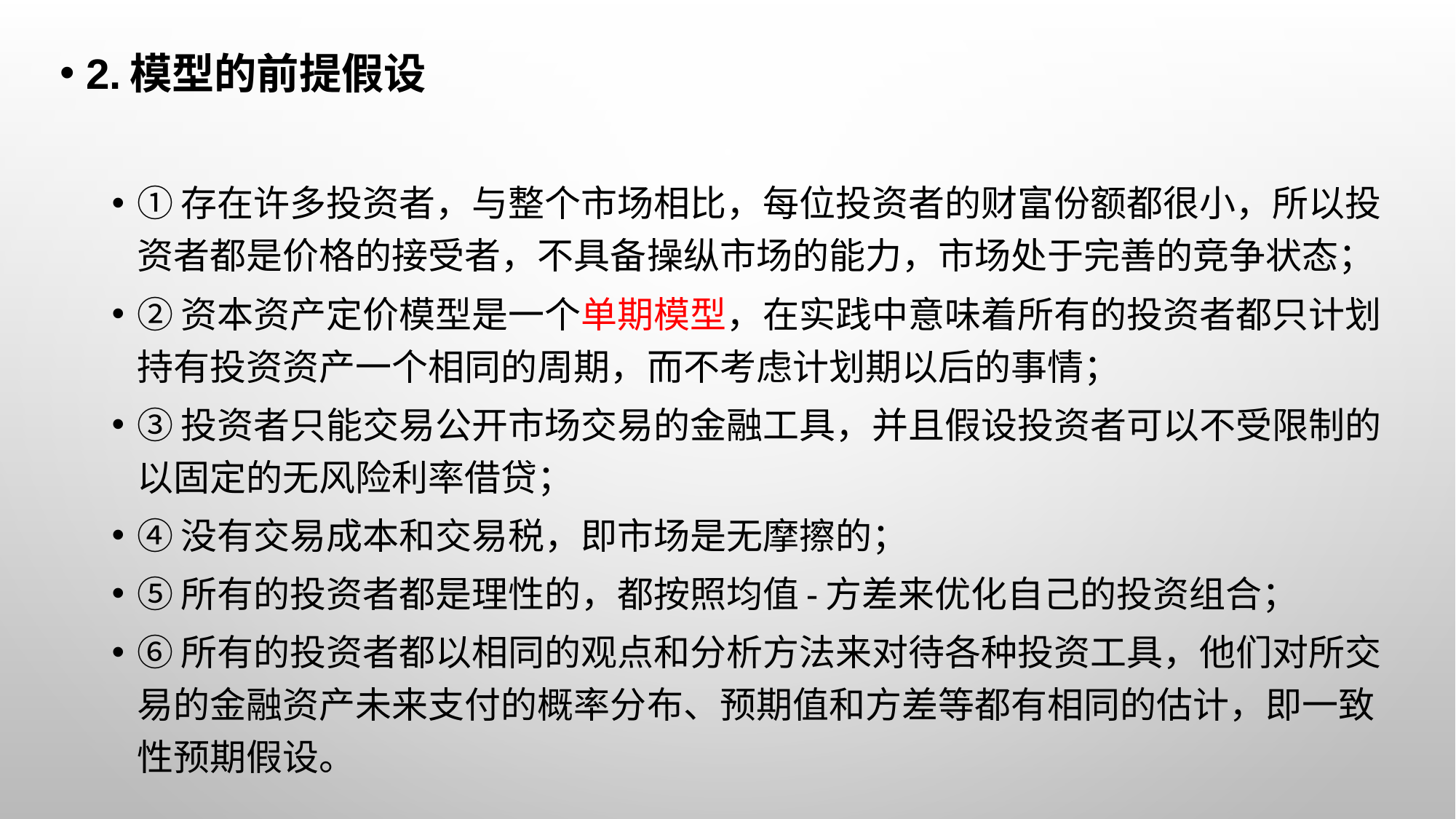

2.模型的前提假设

①存在许多投资者，与整个市场相比，每位投资者的财富份额都很小，所以投资者都是价格的接受者，不具备操纵市场的能力，市场处于完善的竞争状态；
②资本资产定价模型是一个单期模型，在实践中意味着所有的投资者都只计划持有投资资产一个相同的周期，而不考虑计划期以后的事情；
③投资者只能交易公开市场交易的金融工具，并且假设投资者可以不受限制的以固定的无风险利率借贷；
④没有交易成本和交易税，即市场是无摩擦的；
⑤所有的投资者都是理性的，都按照均值-方差来优化自己的投资组合；
⑥所有的投资者都以相同的观点和分析方法来对待各种投资工具，他们对所交易的金融资产未来支付的概率分布、预期值和方差等都有相同的估计，即一致性预期假设。